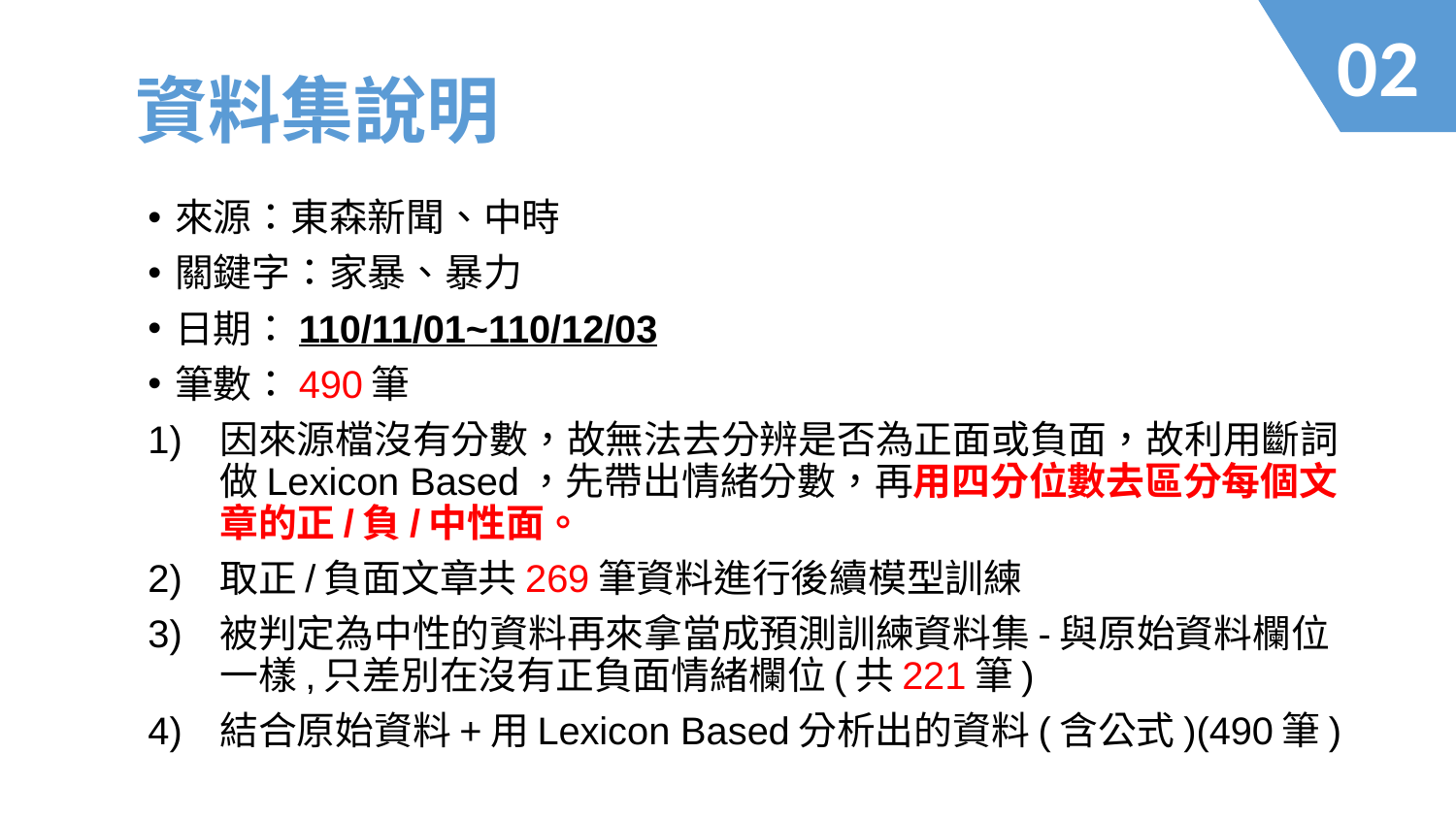

02
資料集說明
來源：東森新聞、中時
關鍵字：家暴、暴力
日期：110/11/01~110/12/03
筆數：490筆
因來源檔沒有分數，故無法去分辨是否為正面或負面，故利用斷詞做Lexicon Based，先帶出情緒分數，再用四分位數去區分每個文章的正/負/中性面。
取正/負面文章共269筆資料進行後續模型訓練
被判定為中性的資料再來拿當成預測訓練資料集-與原始資料欄位一樣,只差別在沒有正負面情緒欄位(共221筆)
結合原始資料+用Lexicon Based分析出的資料(含公式)(490筆)